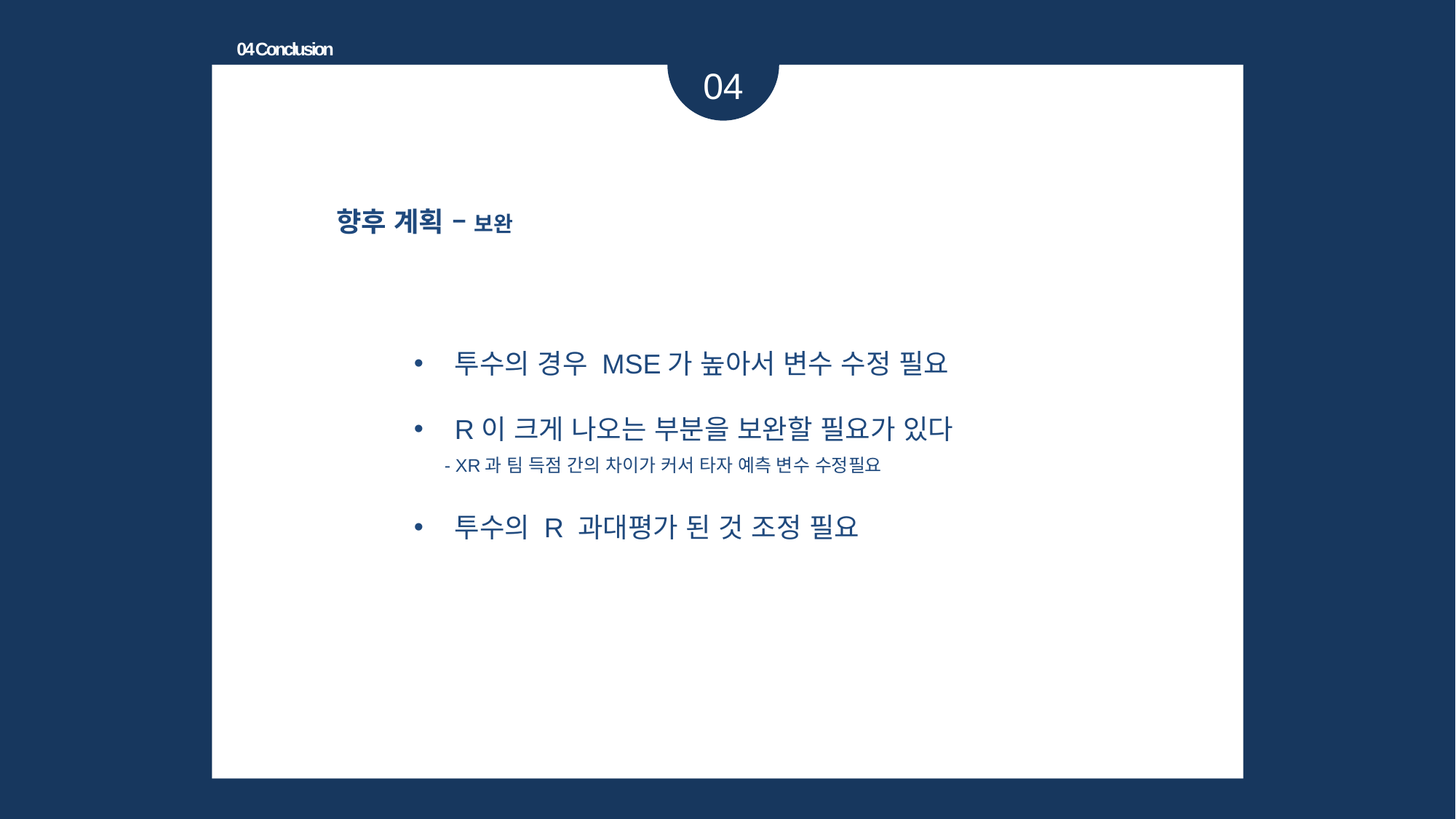

04 Conclusion
04

향후 계획 – 보완
투수의 경우 MSE가 높아서 변수 수정 필요
R이 크게 나오는 부분을 보완할 필요가 있다
    - XR과 팀 득점 간의 차이가 커서 타자 예측 변수 수정필요
투수의 R 과대평가 된 것 조정 필요